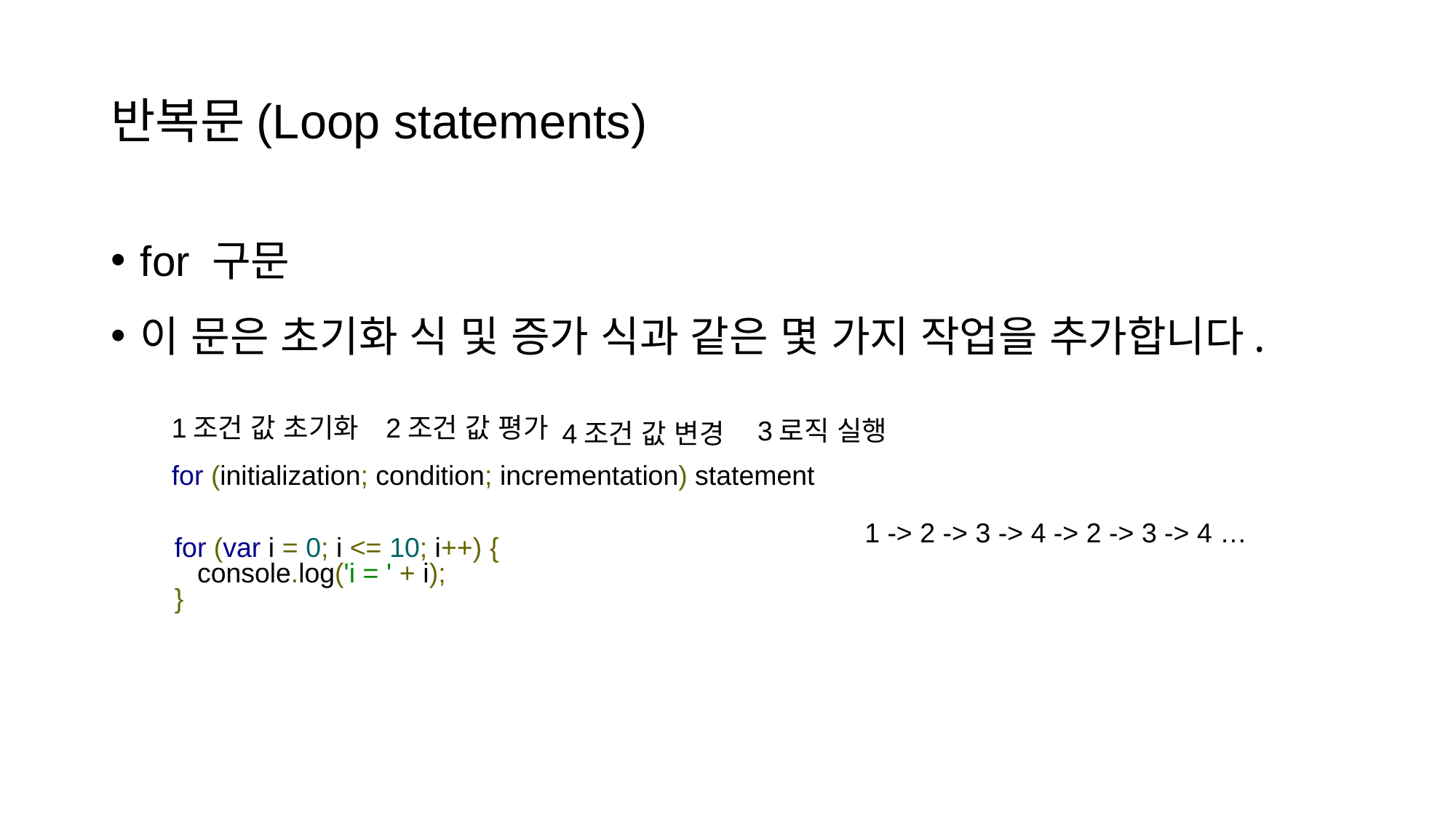

# 반복문(Loop statements)
for 구문
이 문은 초기화 식 및 증가 식과 같은 몇 가지 작업을 추가합니다.
1조건 값 초기화
2조건 값 평가
3로직 실행
4조건 값 변경
for (initialization; condition; incrementation) statement
1 -> 2 -> 3 -> 4 -> 2 -> 3 -> 4 …
for (var i = 0; i <= 10; i++) {
   console.log('i = ' + i);
}